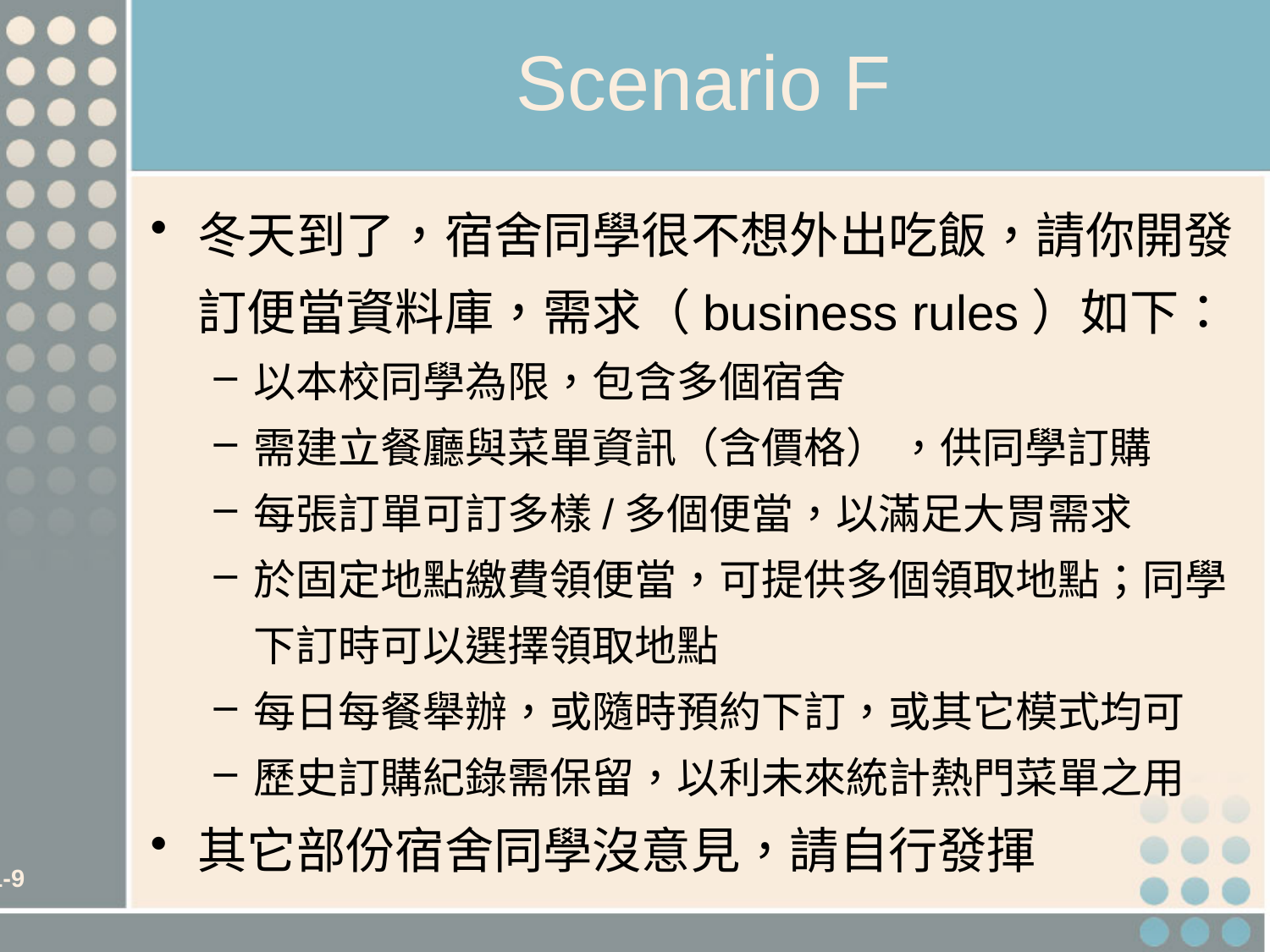

# Scenario F
冬天到了，宿舍同學很不想外出吃飯，請你開發訂便當資料庫，需求（business rules）如下：
以本校同學為限，包含多個宿舍
需建立餐廳與菜單資訊（含價格） ，供同學訂購
每張訂單可訂多樣/多個便當，以滿足大胃需求
於固定地點繳費領便當，可提供多個領取地點；同學下訂時可以選擇領取地點
每日每餐舉辦，或隨時預約下訂，或其它模式均可
歷史訂購紀錄需保留，以利未來統計熱門菜單之用
其它部份宿舍同學沒意見，請自行發揮